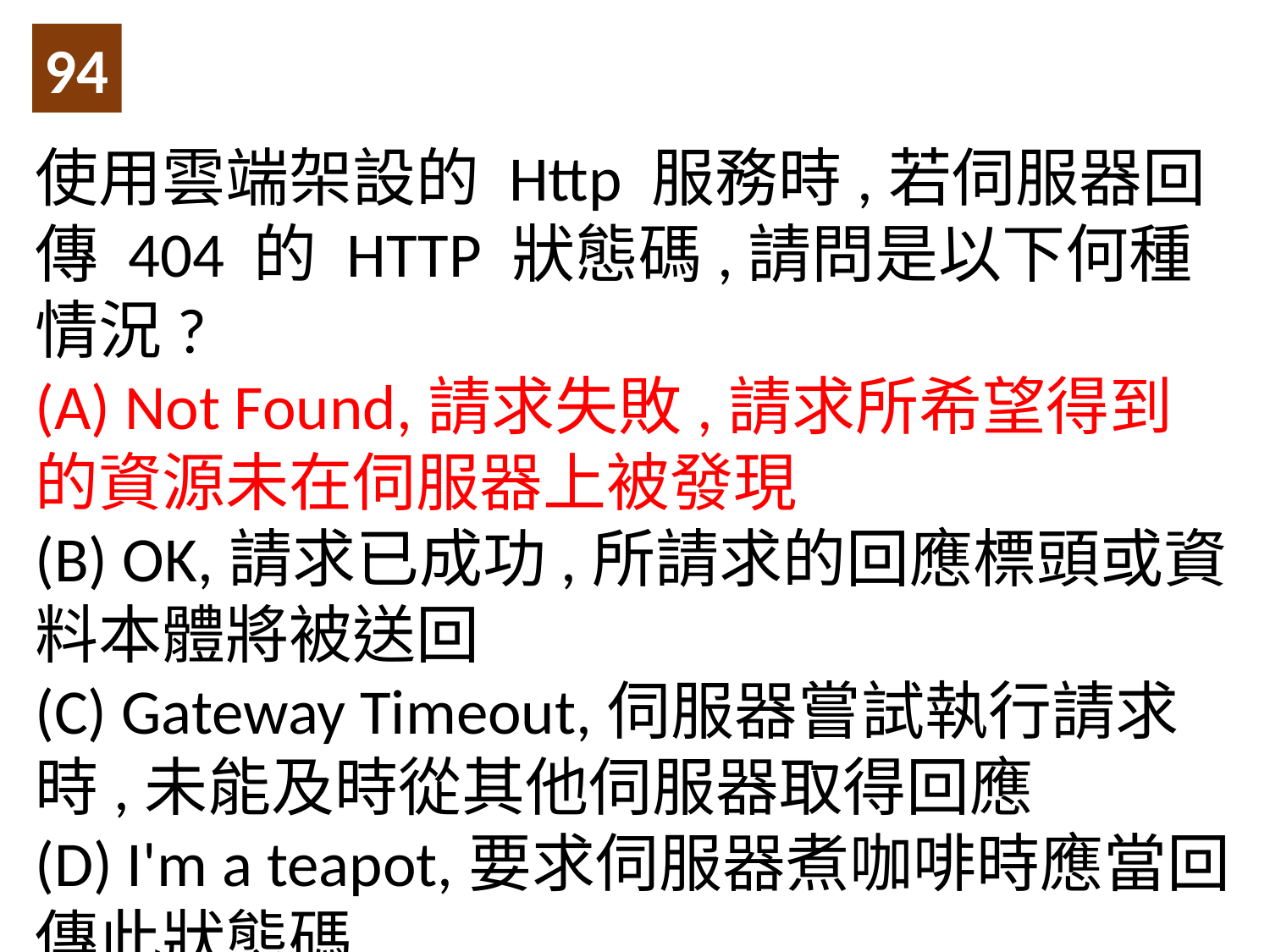

94
使用雲端架設的 Http 服務時,若伺服器回傳 404 的 HTTP 狀態碼,請問是以下何種情況?
(A) Not Found,請求失敗,請求所希望得到的資源未在伺服器上被發現
(B) OK,請求已成功,所請求的回應標頭或資料本體將被送回
(C) Gateway Timeout,伺服器嘗試執行請求時,未能及時從其他伺服器取得回應
(D) I'm a teapot,要求伺服器煮咖啡時應當回傳此狀態碼